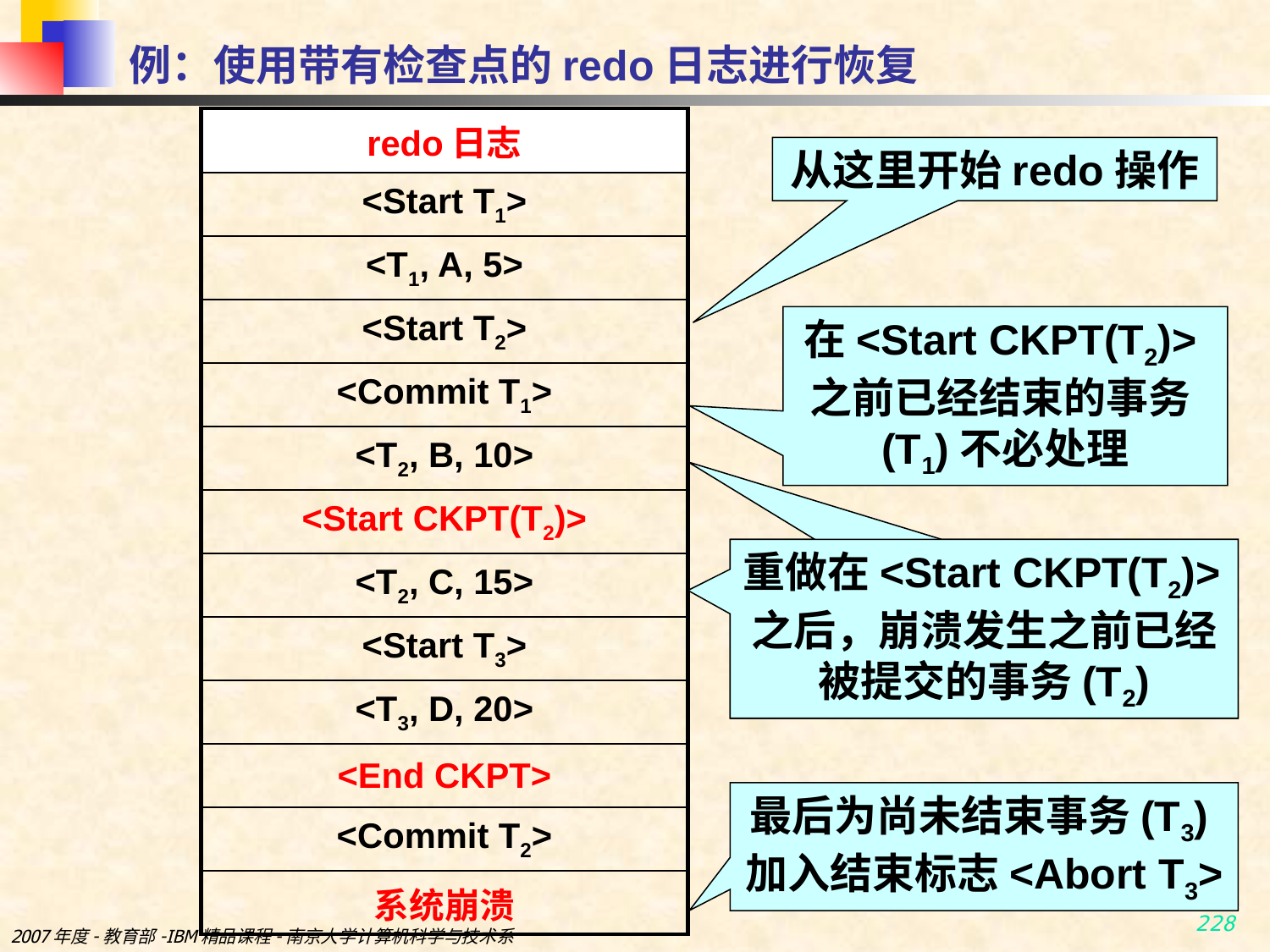

# 例：使用带有检查点的redo日志进行恢复
| redo日志 |
| --- |
| <Start T1> |
| <T1, A, 5> |
| <Start T2> |
| <Commit T1> |
| <T2, B, 10> |
| <Start CKPT(T2)> |
| <T2, C, 15> |
| <Start T3> |
| <T3, D, 20> |
| <End CKPT> |
| <Commit T2> |
| 系统崩溃 |
从这里开始redo操作
在<Start CKPT(T2)>之前已经结束的事务(T1)不必处理
重做在<Start CKPT(T2)>之后，崩溃发生之前已经被提交的事务(T2)
重做在<Start CKPT(T2)>之后，崩溃发生之前已经被提交的事务(T2)
最后为尚未结束事务(T3)加入结束标志<Abort T3>
228